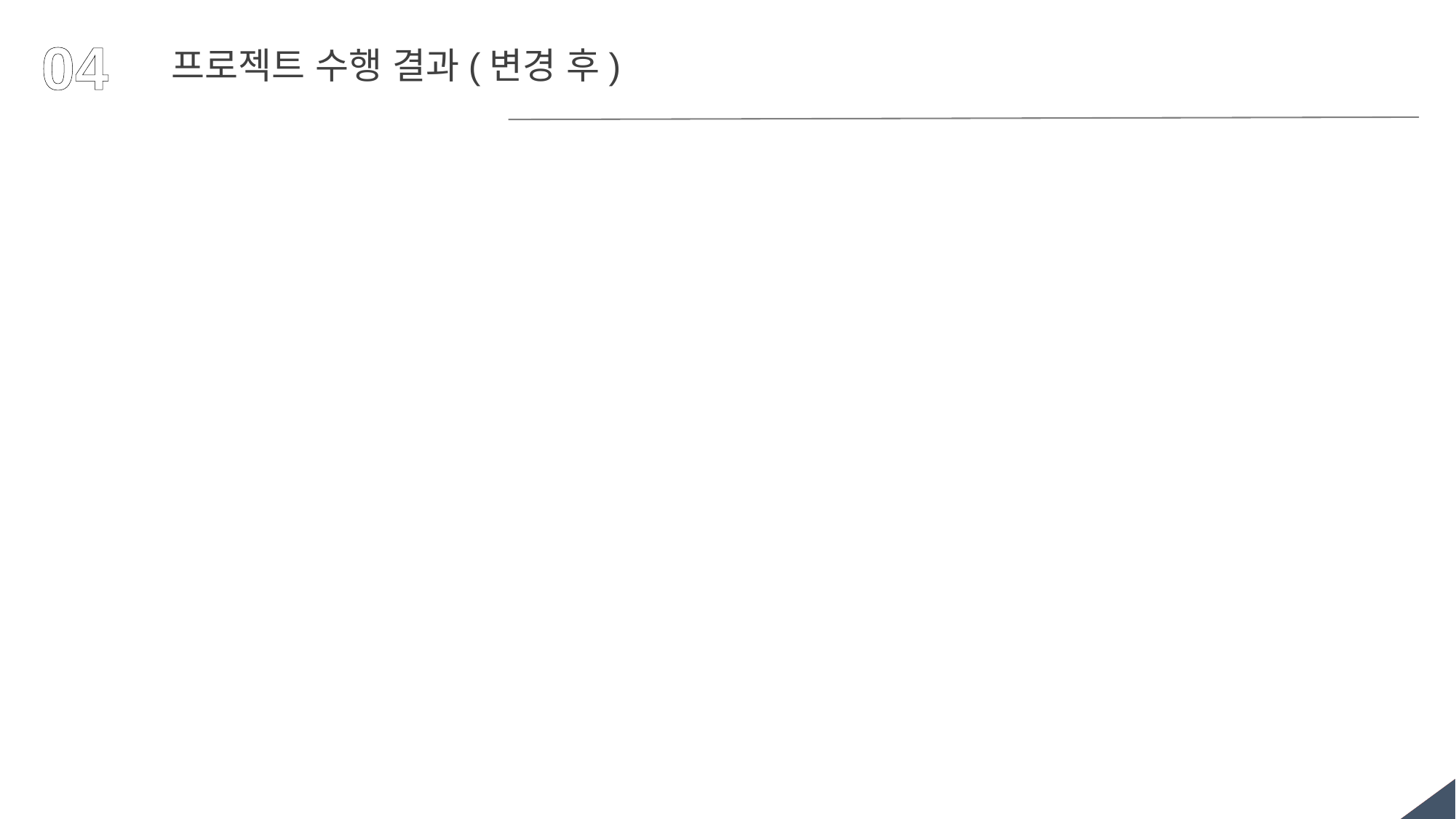

04
프로젝트 수행 결과(변경 후)
아이디,이름 뿐만 아니라 번호로도 검색 가능 추가
잘 못 적었을 시 다시 적을 수 있도록 기능 추가